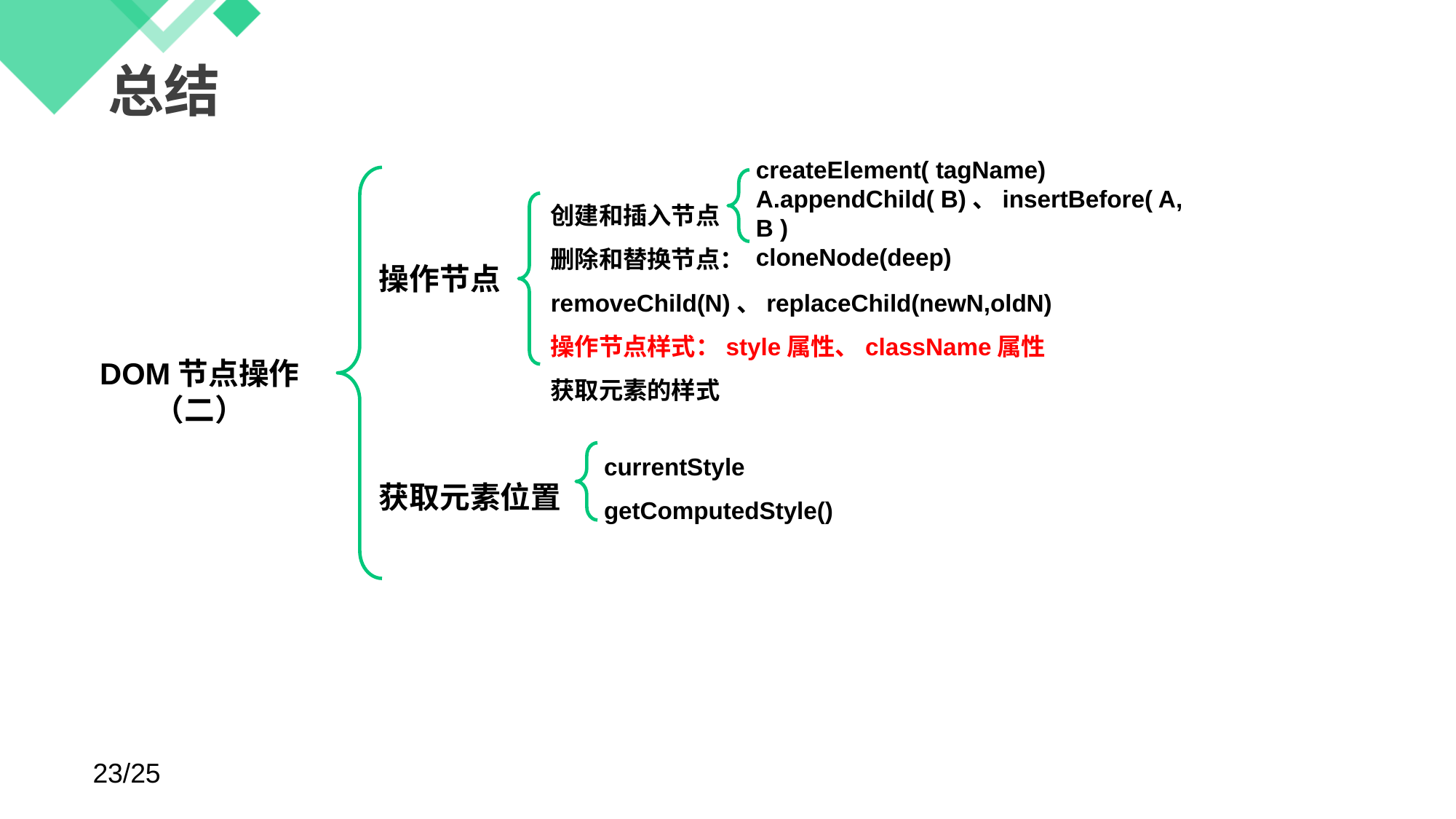

# 总结

操作节点
获取元素位置
createElement( tagName)
A.appendChild( B)、insertBefore( A,B )
cloneNode(deep)

创建和插入节点
删除和替换节点：removeChild(N)、replaceChild(newN,oldN)
操作节点样式：style属性、className属性
获取元素的样式

DOM节点操作（二）
currentStyle
getComputedStyle()